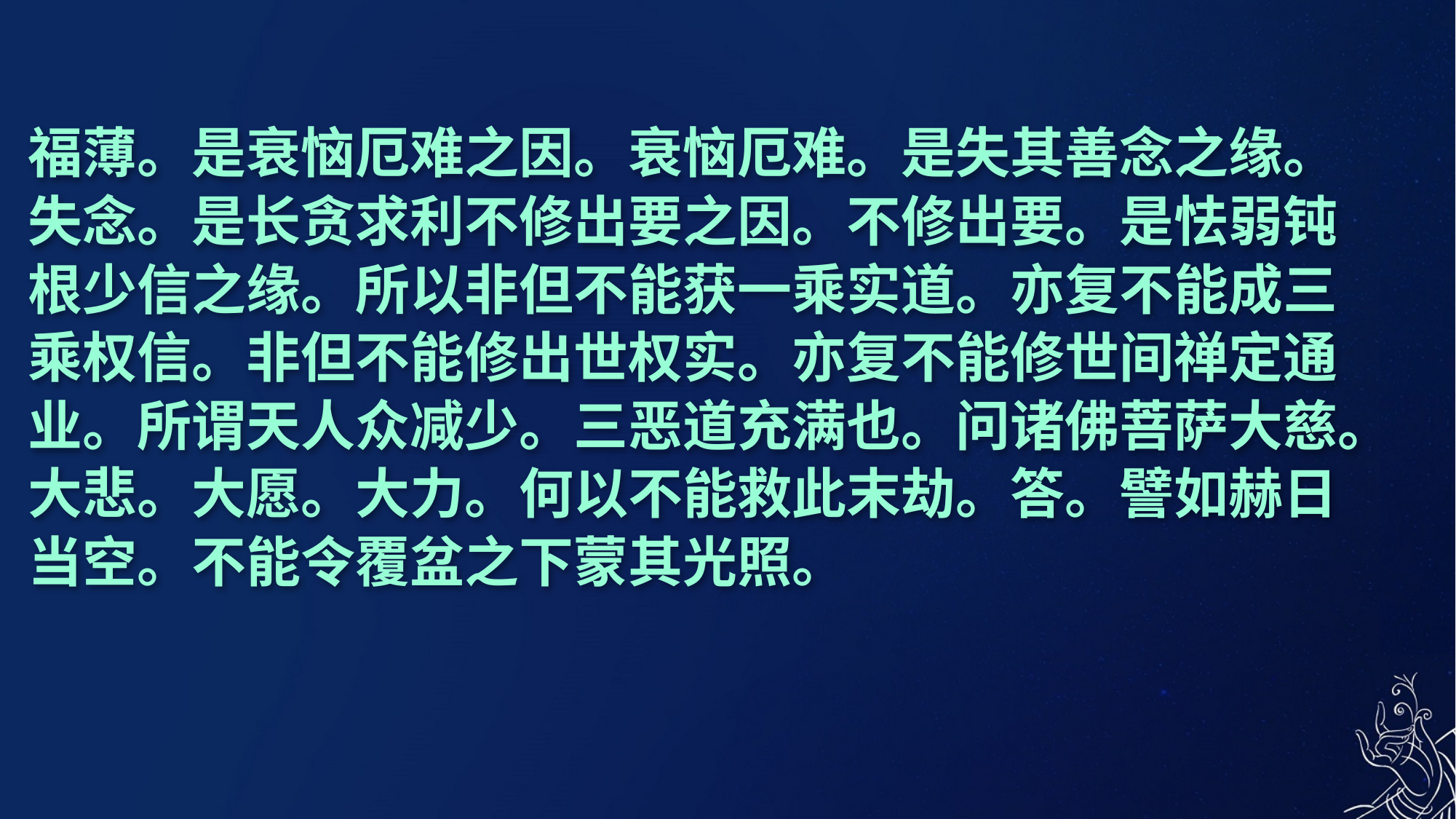

福薄。是衰恼厄难之因。衰恼厄难。是失其善念之缘。失念。是长贪求利不修出要之因。不修出要。是怯弱钝根少信之缘。所以非但不能获一乘实道。亦复不能成三乘权信。非但不能修出世权实。亦复不能修世间禅定通业。所谓天人众减少。三恶道充满也。问诸佛菩萨大慈。大悲。大愿。大力。何以不能救此末劫。答。譬如赫日当空。不能令覆盆之下蒙其光照。